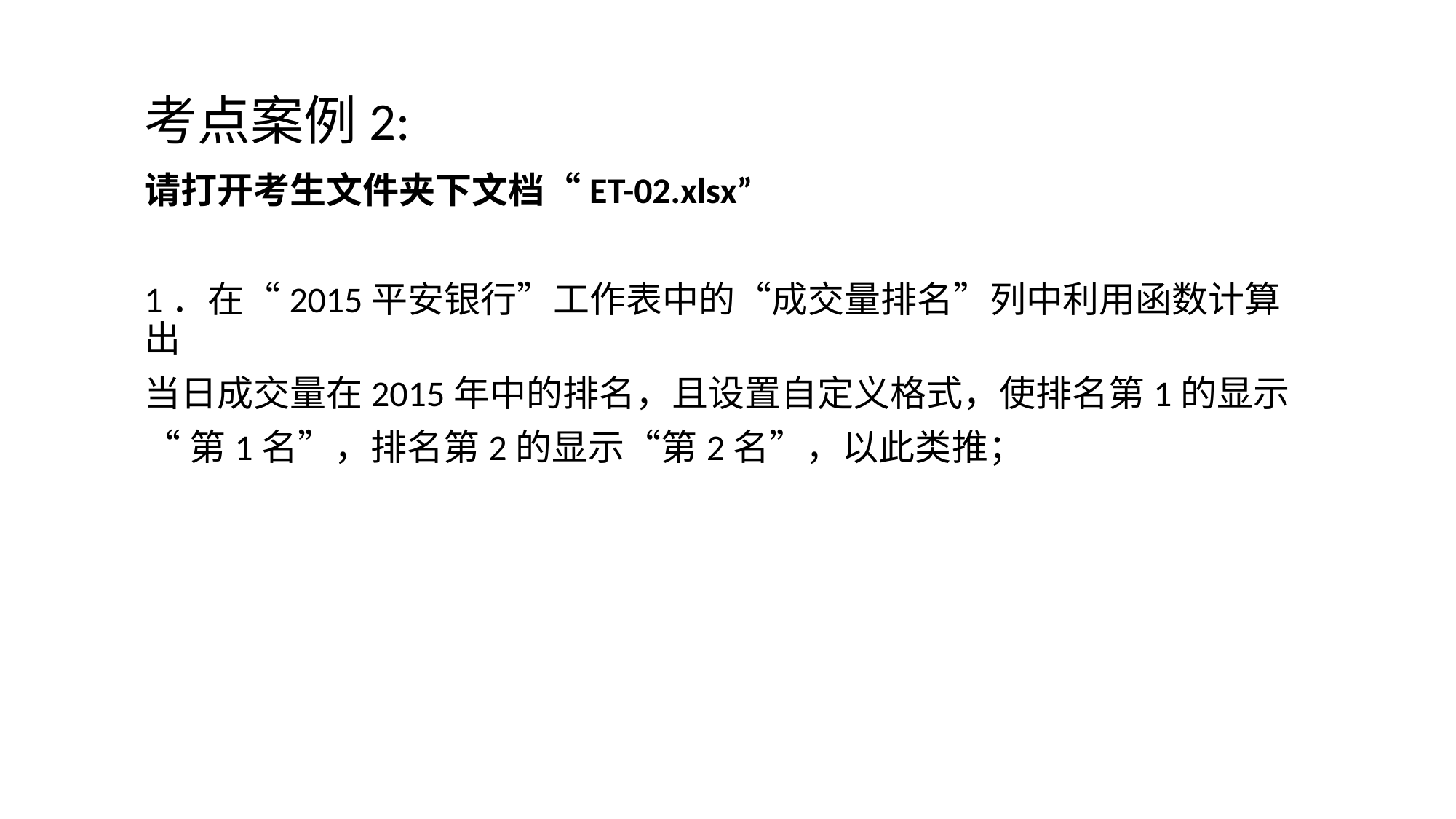

# 考点案例2:
请打开考生文件夹下文档“ET-02.xlsx”

1．在“2015平安银行”工作表中的“成交量排名”列中利用函数计算出
当日成交量在2015年中的排名，且设置自定义格式，使排名第1的显示
“第1名”，排名第2的显示“第2名”，以此类推；